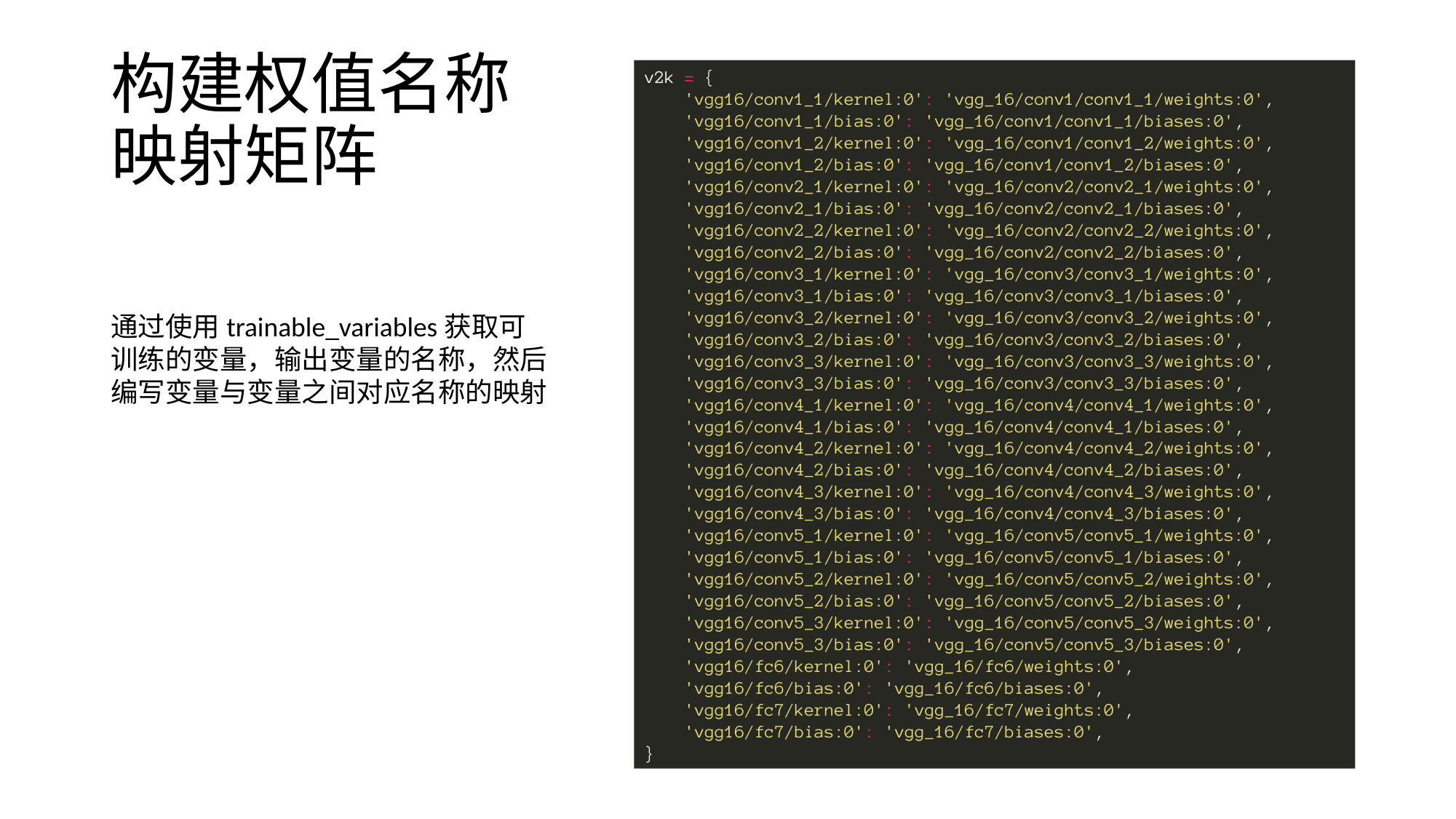

# 构建权值名称 映射矩阵
v2k = {
    'vgg16/conv1_1/kernel:0': 'vgg_16/conv1/conv1_1/weights:0',
    'vgg16/conv1_1/bias:0': 'vgg_16/conv1/conv1_1/biases:0',
    'vgg16/conv1_2/kernel:0': 'vgg_16/conv1/conv1_2/weights:0',
    'vgg16/conv1_2/bias:0': 'vgg_16/conv1/conv1_2/biases:0',
    'vgg16/conv2_1/kernel:0': 'vgg_16/conv2/conv2_1/weights:0',
    'vgg16/conv2_1/bias:0': 'vgg_16/conv2/conv2_1/biases:0',
    'vgg16/conv2_2/kernel:0': 'vgg_16/conv2/conv2_2/weights:0',
    'vgg16/conv2_2/bias:0': 'vgg_16/conv2/conv2_2/biases:0',
    'vgg16/conv3_1/kernel:0': 'vgg_16/conv3/conv3_1/weights:0',
    'vgg16/conv3_1/bias:0': 'vgg_16/conv3/conv3_1/biases:0',
    'vgg16/conv3_2/kernel:0': 'vgg_16/conv3/conv3_2/weights:0',
    'vgg16/conv3_2/bias:0': 'vgg_16/conv3/conv3_2/biases:0',
    'vgg16/conv3_3/kernel:0': 'vgg_16/conv3/conv3_3/weights:0',
    'vgg16/conv3_3/bias:0': 'vgg_16/conv3/conv3_3/biases:0',
    'vgg16/conv4_1/kernel:0': 'vgg_16/conv4/conv4_1/weights:0',
    'vgg16/conv4_1/bias:0': 'vgg_16/conv4/conv4_1/biases:0',
    'vgg16/conv4_2/kernel:0': 'vgg_16/conv4/conv4_2/weights:0',
    'vgg16/conv4_2/bias:0': 'vgg_16/conv4/conv4_2/biases:0',
    'vgg16/conv4_3/kernel:0': 'vgg_16/conv4/conv4_3/weights:0',
    'vgg16/conv4_3/bias:0': 'vgg_16/conv4/conv4_3/biases:0',
    'vgg16/conv5_1/kernel:0': 'vgg_16/conv5/conv5_1/weights:0',
    'vgg16/conv5_1/bias:0': 'vgg_16/conv5/conv5_1/biases:0',
    'vgg16/conv5_2/kernel:0': 'vgg_16/conv5/conv5_2/weights:0',
    'vgg16/conv5_2/bias:0': 'vgg_16/conv5/conv5_2/biases:0',
    'vgg16/conv5_3/kernel:0': 'vgg_16/conv5/conv5_3/weights:0',
    'vgg16/conv5_3/bias:0': 'vgg_16/conv5/conv5_3/biases:0',
    'vgg16/fc6/kernel:0': 'vgg_16/fc6/weights:0',
    'vgg16/fc6/bias:0': 'vgg_16/fc6/biases:0',
    'vgg16/fc7/kernel:0': 'vgg_16/fc7/weights:0',
    'vgg16/fc7/bias:0': 'vgg_16/fc7/biases:0',
}
通过使用trainable_variables获取可训练的变量，输出变量的名称，然后编写变量与变量之间对应名称的映射